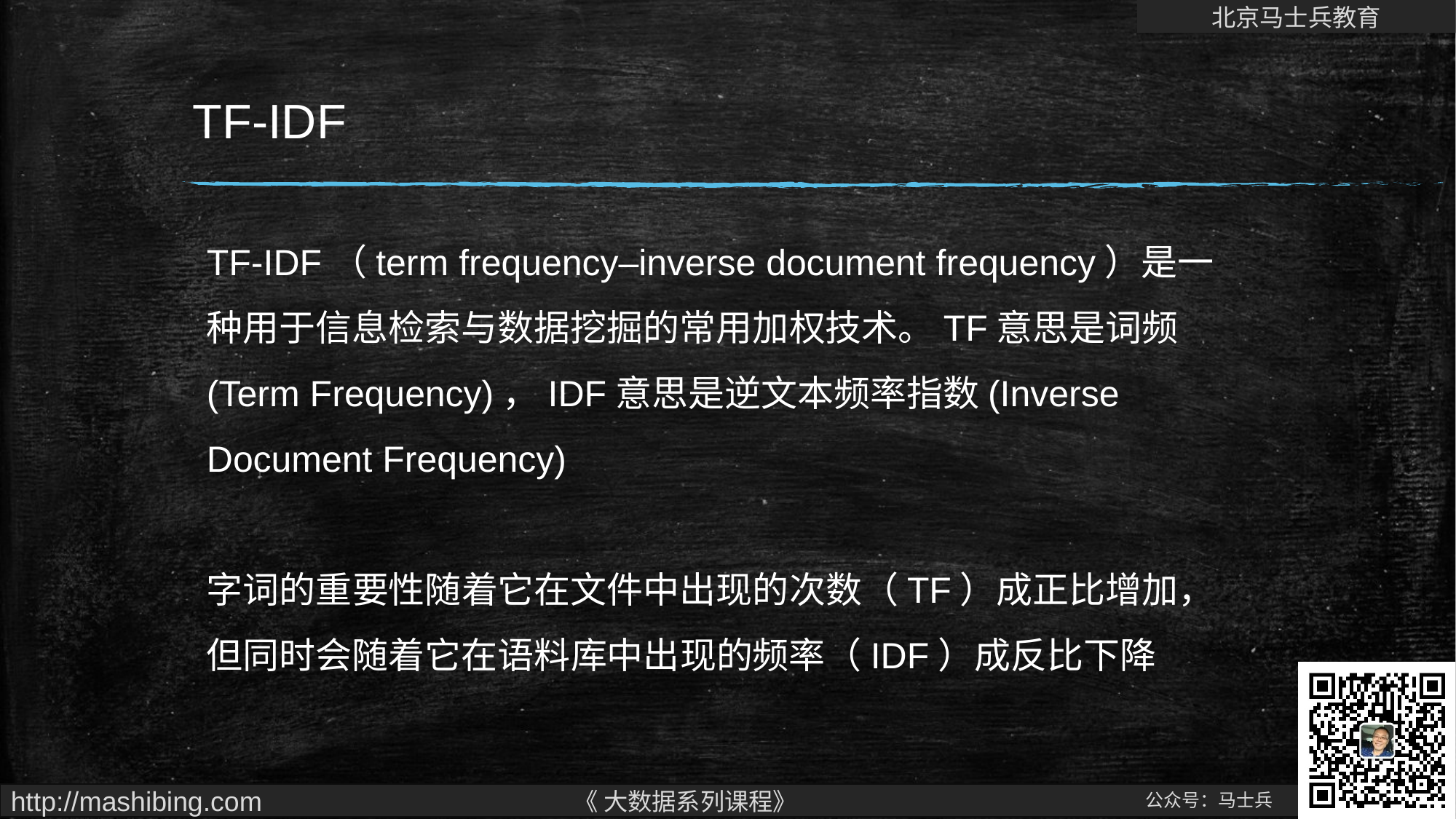

# TF-IDF
TF-IDF（term frequency–inverse document frequency）是一种用于信息检索与数据挖掘的常用加权技术。TF意思是词频(Term Frequency)，IDF意思是逆文本频率指数(Inverse Document Frequency)

字词的重要性随着它在文件中出现的次数（TF）成正比增加，但同时会随着它在语料库中出现的频率（IDF）成反比下降